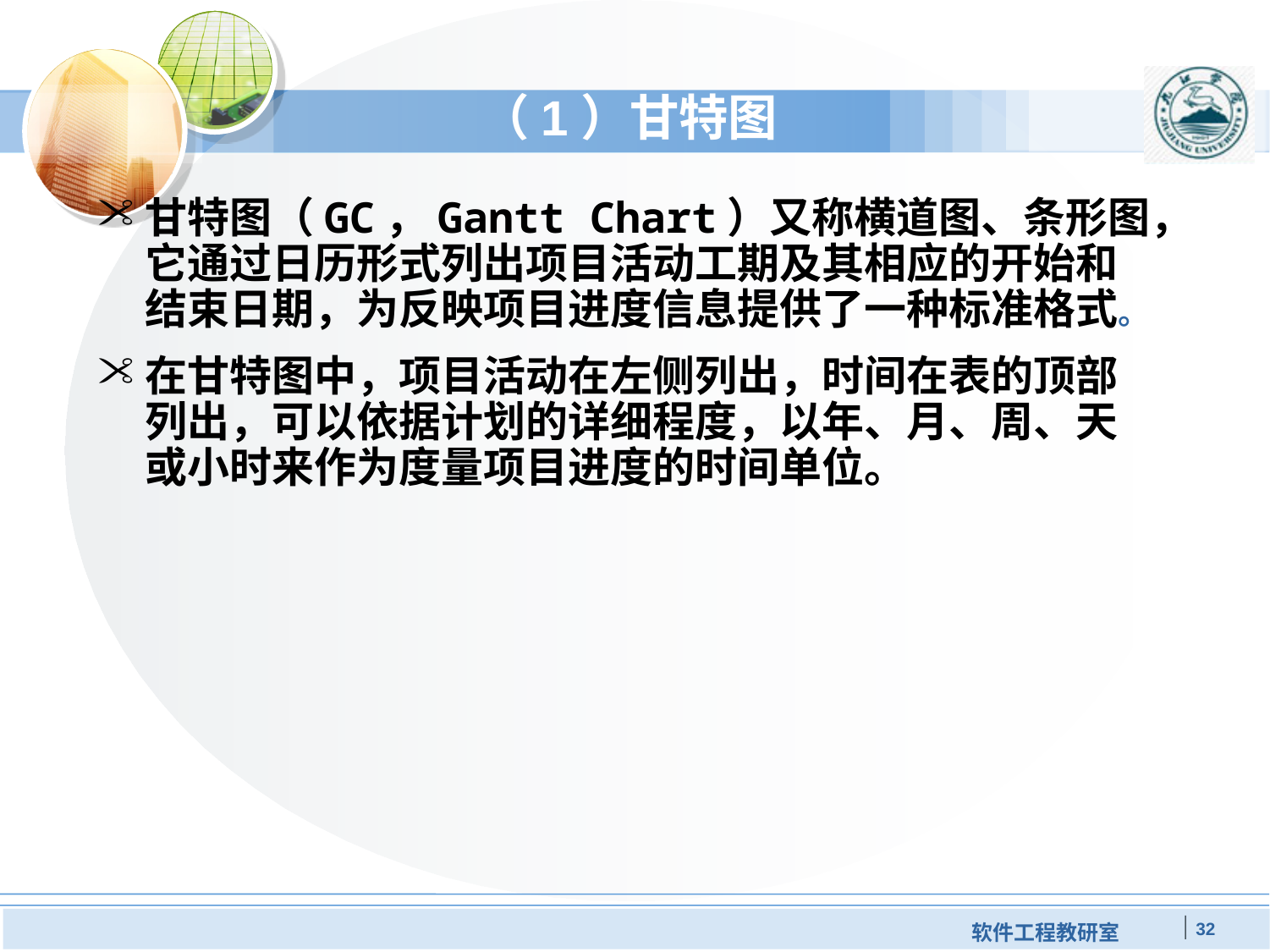

# （1）甘特图
甘特图（GC，Gantt Chart）又称横道图、条形图，它通过日历形式列出项目活动工期及其相应的开始和结束日期，为反映项目进度信息提供了一种标准格式。
在甘特图中，项目活动在左侧列出，时间在表的顶部列出，可以依据计划的详细程度，以年、月、周、天或小时来作为度量项目进度的时间单位。